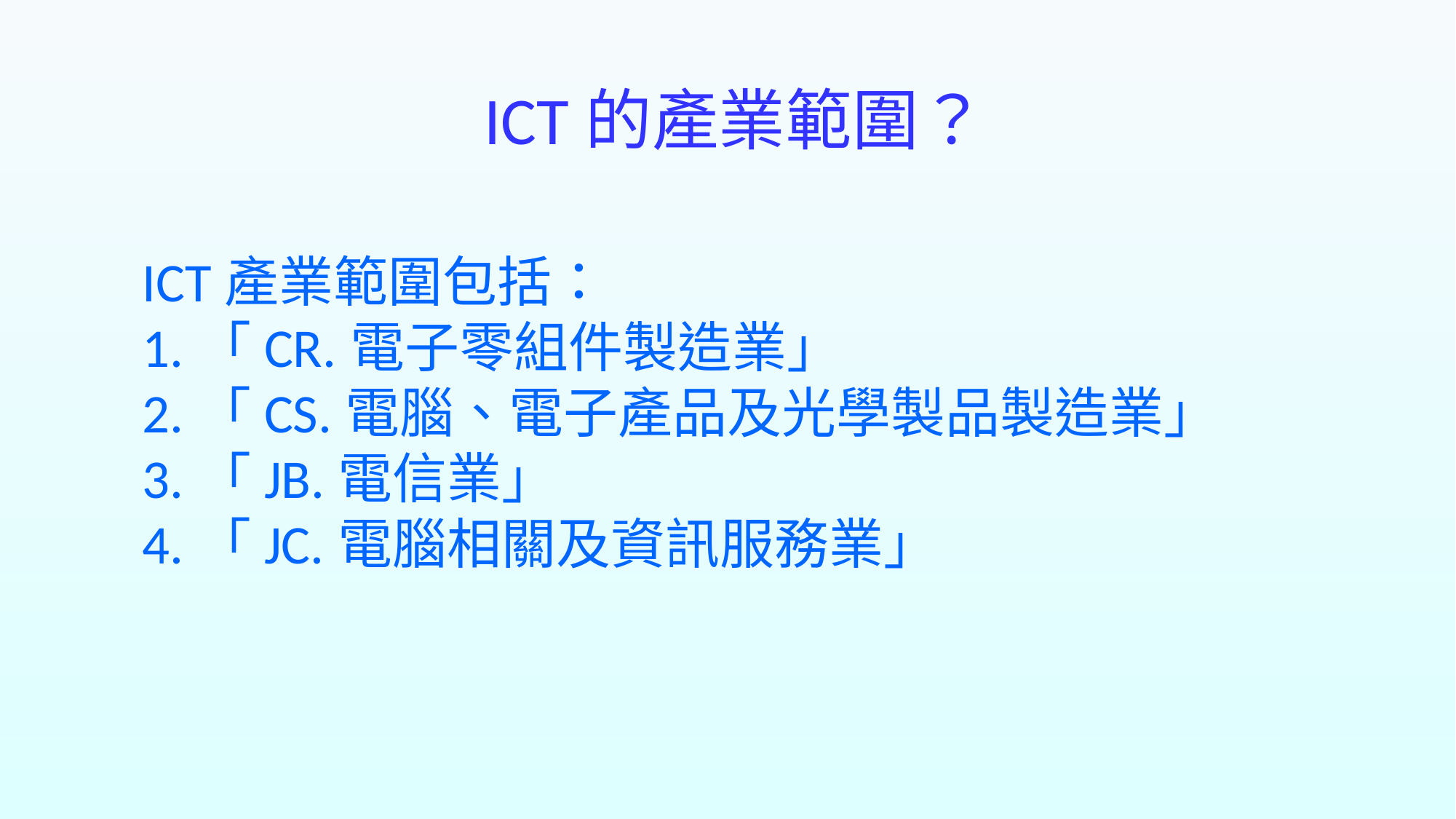

# ICT的產業範圍？

ICT產業範圍包括：
1.「CR.電子零組件製造業」
2.「CS.電腦、電子產品及光學製品製造業」
3.「JB.電信業」
4.「JC.電腦相關及資訊服務業」